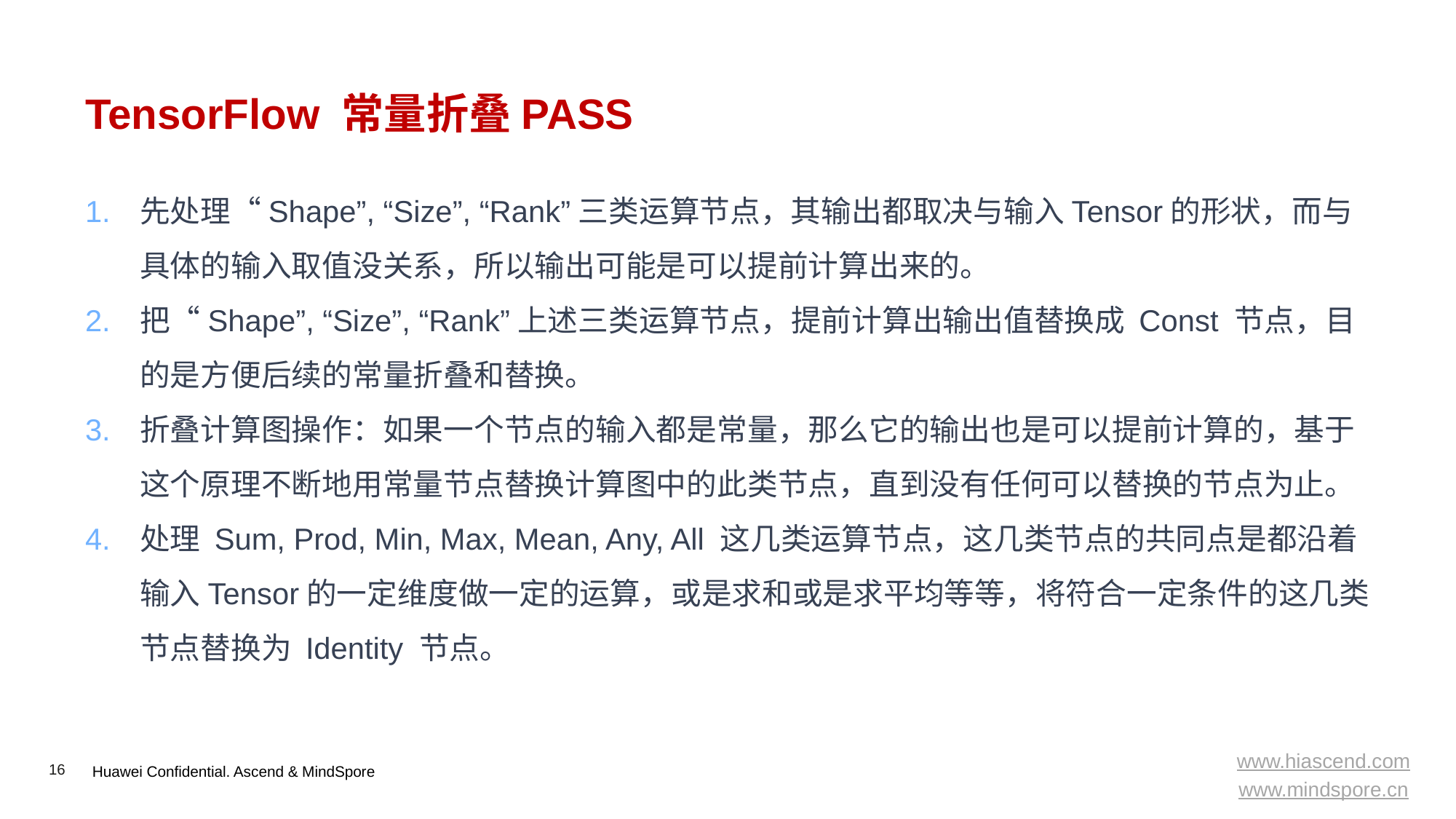

# TensorFlow 常量折叠PASS
先处理“Shape”, “Size”, “Rank”三类运算节点，其输出都取决与输入Tensor的形状，而与具体的输入取值没关系，所以输出可能是可以提前计算出来的。
把“Shape”, “Size”, “Rank”上述三类运算节点，提前计算出输出值替换成 Const 节点，目的是方便后续的常量折叠和替换。
折叠计算图操作：如果一个节点的输入都是常量，那么它的输出也是可以提前计算的，基于这个原理不断地用常量节点替换计算图中的此类节点，直到没有任何可以替换的节点为止。
处理 Sum, Prod, Min, Max, Mean, Any, All 这几类运算节点，这几类节点的共同点是都沿着输入Tensor的一定维度做一定的运算，或是求和或是求平均等等，将符合一定条件的这几类节点替换为 Identity 节点。